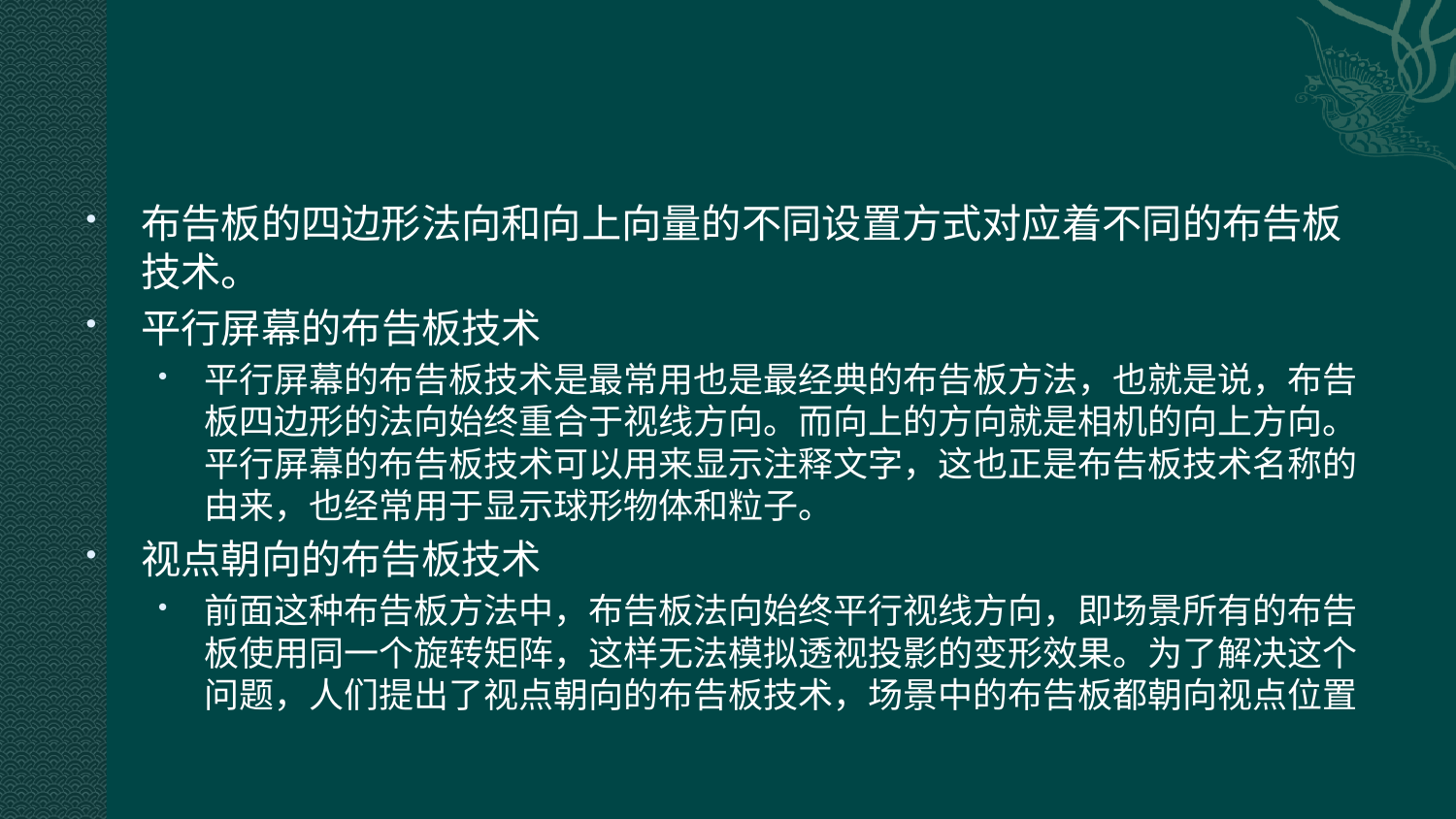

#
布告板的四边形法向和向上向量的不同设置方式对应着不同的布告板技术。
平行屏幕的布告板技术
平行屏幕的布告板技术是最常用也是最经典的布告板方法，也就是说，布告板四边形的法向始终重合于视线方向。而向上的方向就是相机的向上方向。平行屏幕的布告板技术可以用来显示注释文字，这也正是布告板技术名称的由来，也经常用于显示球形物体和粒子。
视点朝向的布告板技术
前面这种布告板方法中，布告板法向始终平行视线方向，即场景所有的布告板使用同一个旋转矩阵，这样无法模拟透视投影的变形效果。为了解决这个问题，人们提出了视点朝向的布告板技术，场景中的布告板都朝向视点位置